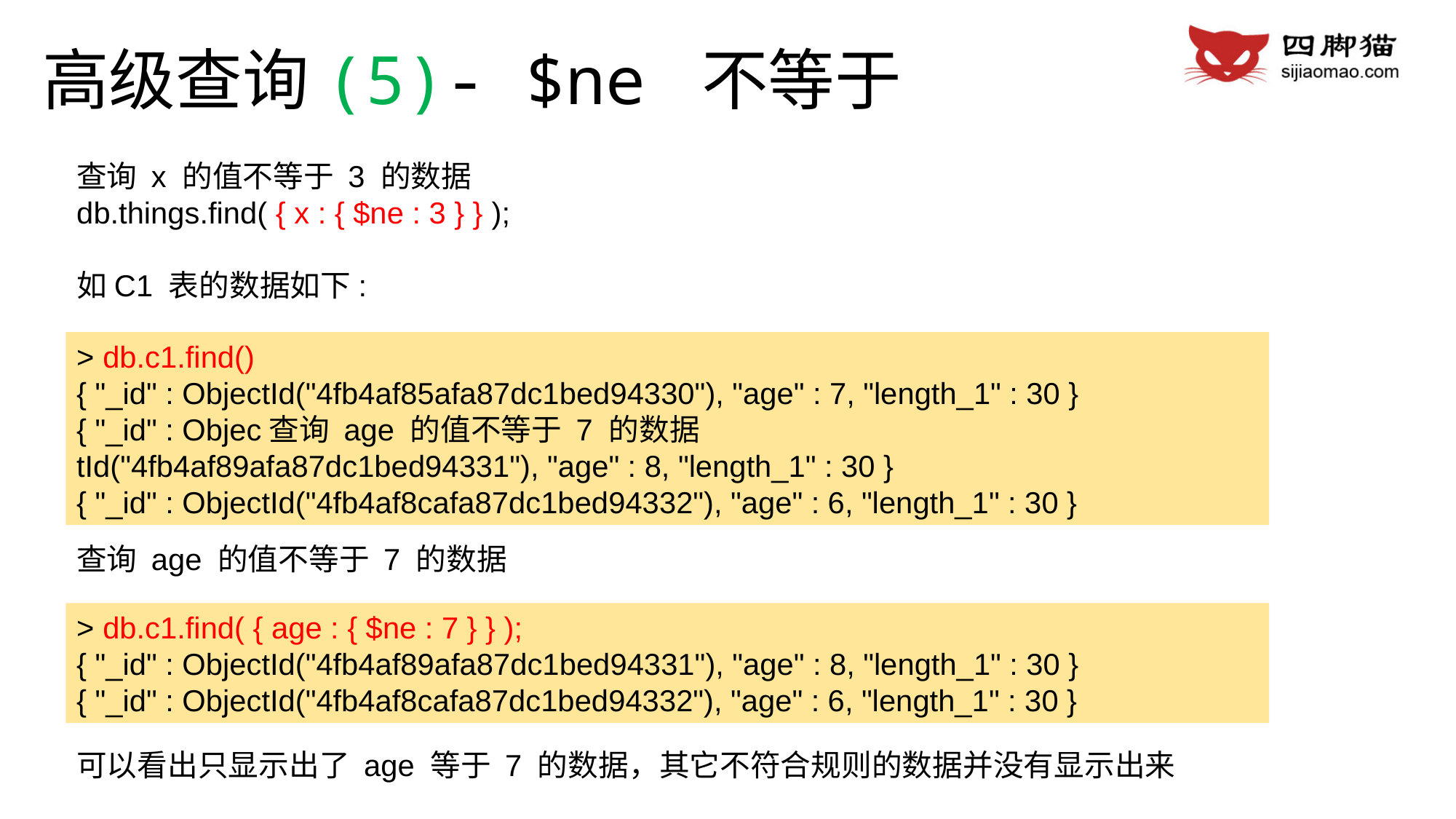

# 高级查询(5)- $ne 不等于
查询 x 的值不等于 3 的数据
db.things.find( { x : { $ne : 3 } } );

如C1 表的数据如下:
> db.c1.find()
{ "_id" : ObjectId("4fb4af85afa87dc1bed94330"), "age" : 7, "length_1" : 30 }
{ "_id" : Objec查询 age 的值不等于 7 的数据
tId("4fb4af89afa87dc1bed94331"), "age" : 8, "length_1" : 30 }
{ "_id" : ObjectId("4fb4af8cafa87dc1bed94332"), "age" : 6, "length_1" : 30 }
查询 age 的值不等于 7 的数据
> db.c1.find( { age : { $ne : 7 } } );
{ "_id" : ObjectId("4fb4af89afa87dc1bed94331"), "age" : 8, "length_1" : 30 }
{ "_id" : ObjectId("4fb4af8cafa87dc1bed94332"), "age" : 6, "length_1" : 30 }
可以看出只显示出了 age 等于 7 的数据，其它不符合规则的数据并没有显示出来